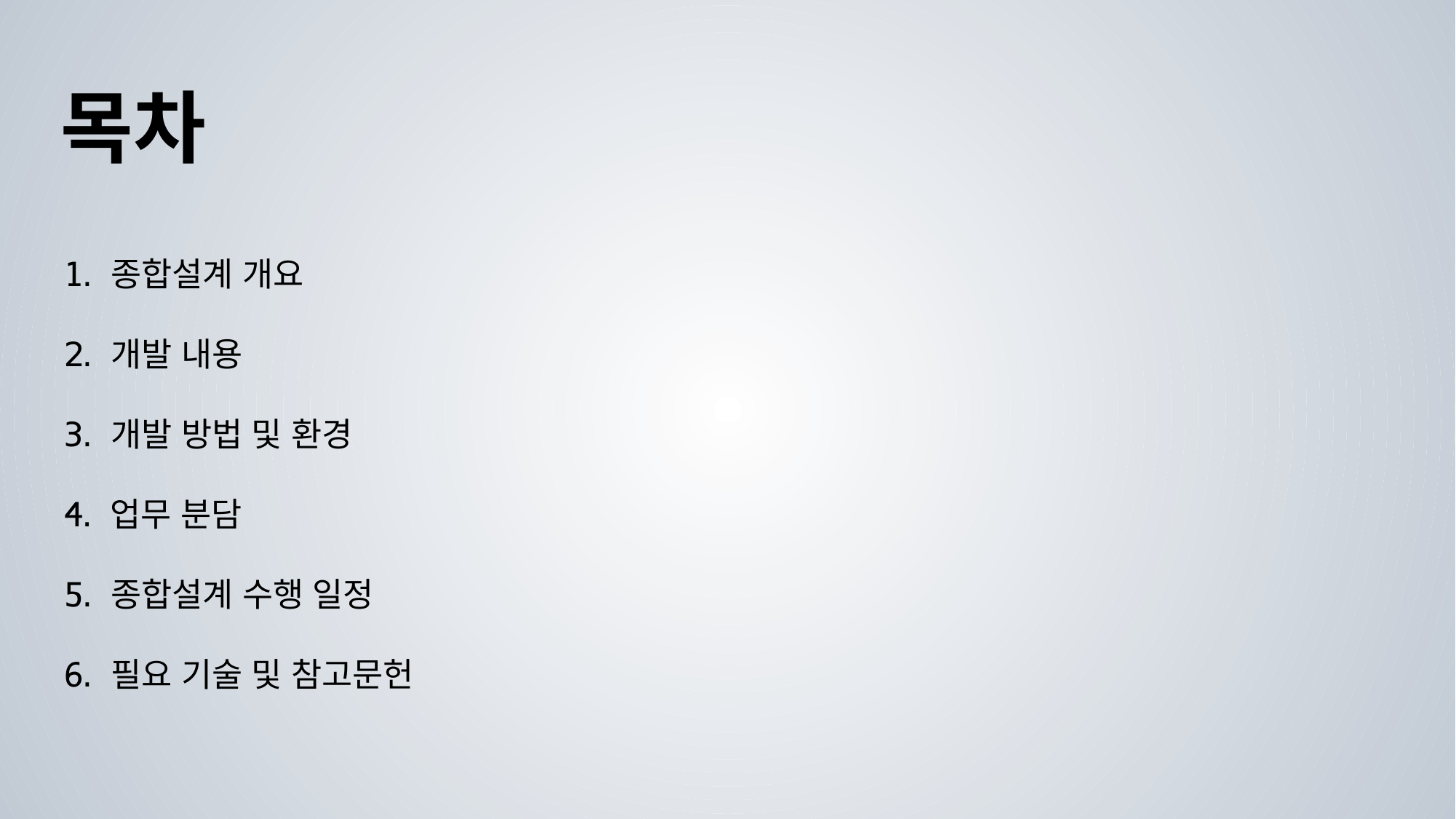

목차
1. 종합설계 개요

2. 개발 내용

3. 개발 방법 및 환경

4. 업무 분담

5. 종합설계 수행 일정

6. 필요 기술 및 참고문헌